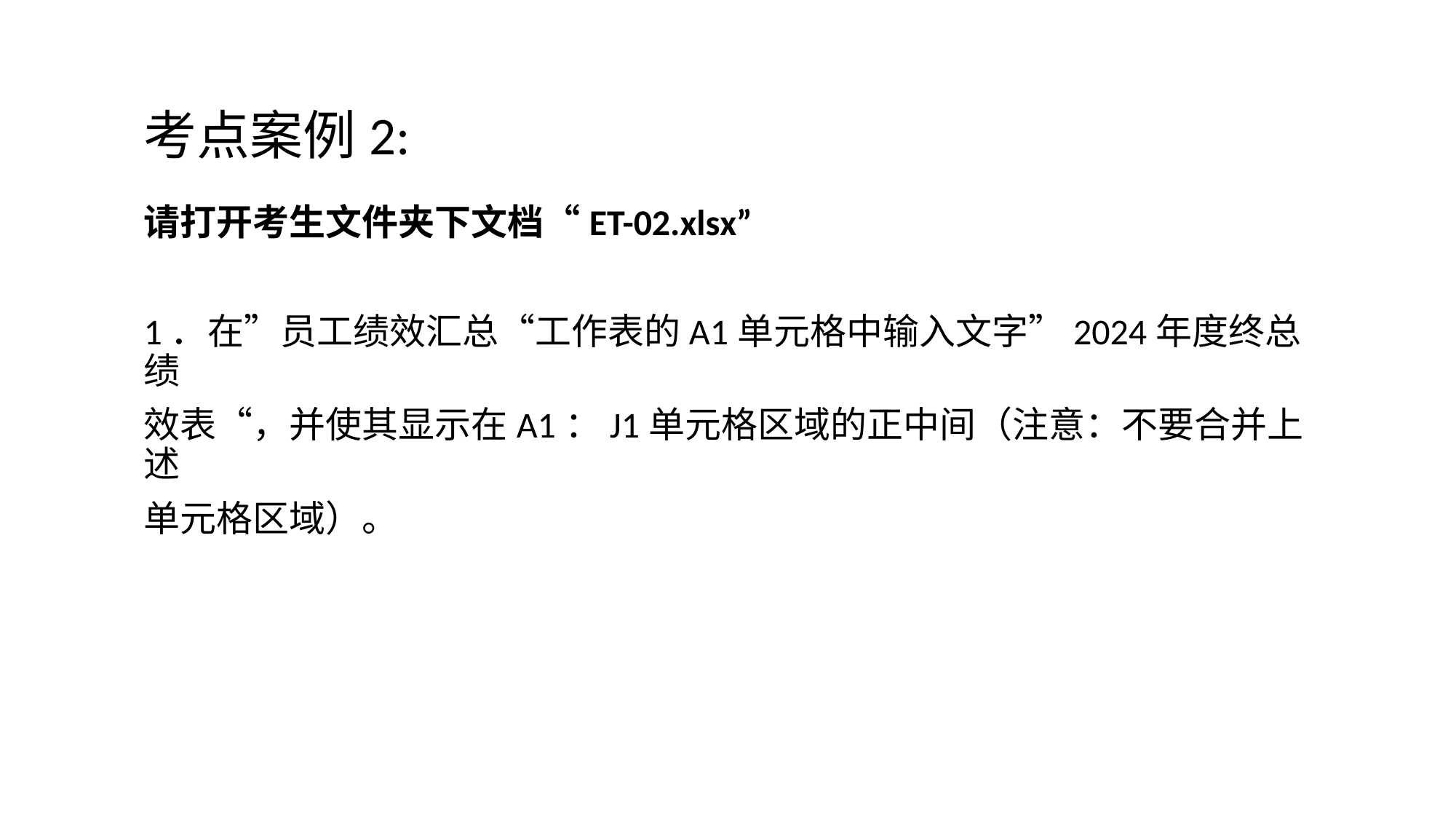

# 考点案例2:
请打开考生文件夹下文档“ET-02.xlsx”

1．在”员工绩效汇总“工作表的A1单元格中输入文字”2024年度终总绩
效表“，并使其显示在A1：J1单元格区域的正中间（注意：不要合并上述
单元格区域）。